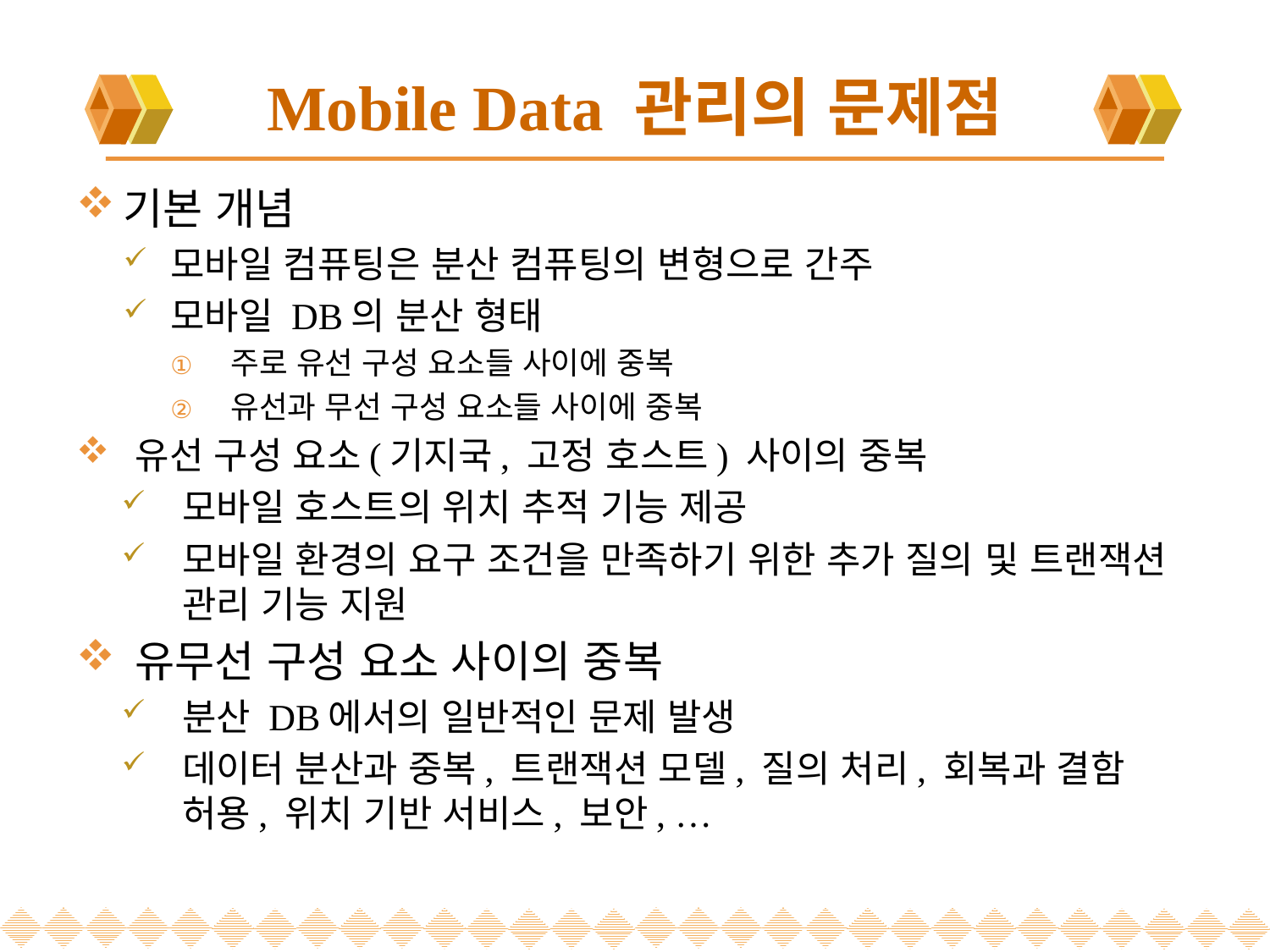

# Mobile Data 관리의 문제점
기본 개념
모바일 컴퓨팅은 분산 컴퓨팅의 변형으로 간주
모바일 DB의 분산 형태
주로 유선 구성 요소들 사이에 중복
유선과 무선 구성 요소들 사이에 중복
유선 구성 요소(기지국, 고정 호스트) 사이의 중복
모바일 호스트의 위치 추적 기능 제공
모바일 환경의 요구 조건을 만족하기 위한 추가 질의 및 트랜잭션 관리 기능 지원
유무선 구성 요소 사이의 중복
분산 DB에서의 일반적인 문제 발생
데이터 분산과 중복, 트랜잭션 모델, 질의 처리, 회복과 결함 허용, 위치 기반 서비스, 보안, …